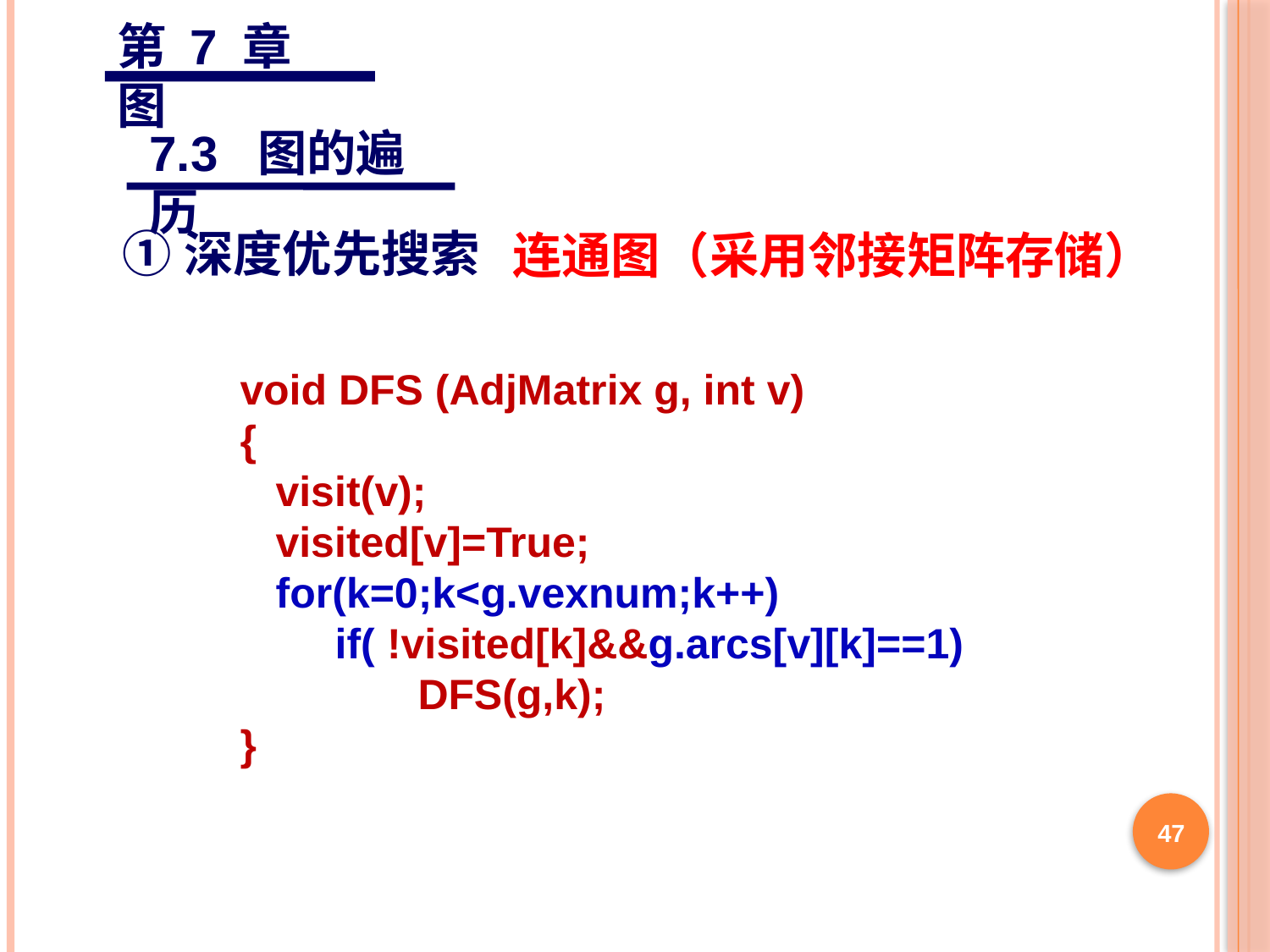

第 7 章  图

7.3  图的遍历

①深度优先搜索
连通图（采用邻接矩阵存储）
void DFS (AdjMatrix g, int v)
{
   visit(v);
   visited[v]=True;
   for(k=0;k<g.vexnum;k++)
        if( !visited[k]&&g.arcs[v][k]==1)
               DFS(g,k);
}
47